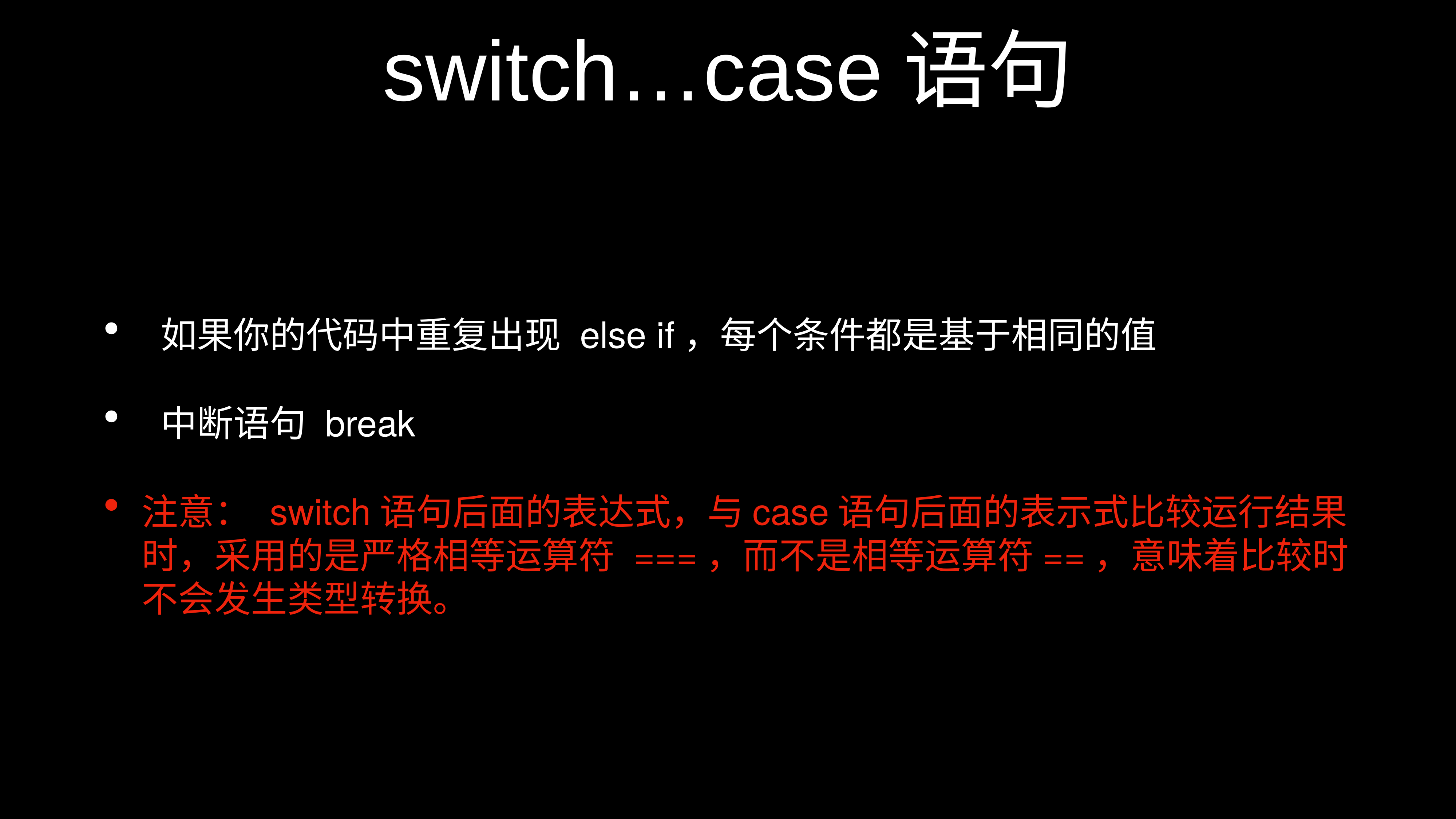

# switch…case语句
 如果你的代码中重复出现 else if，每个条件都是基于相同的值
 中断语句 break
注意： switch语句后面的表达式，与case语句后面的表示式比较运行结果时，采用的是严格相等运算符 ===，而不是相等运算符==，意味着比较时不会发生类型转换。